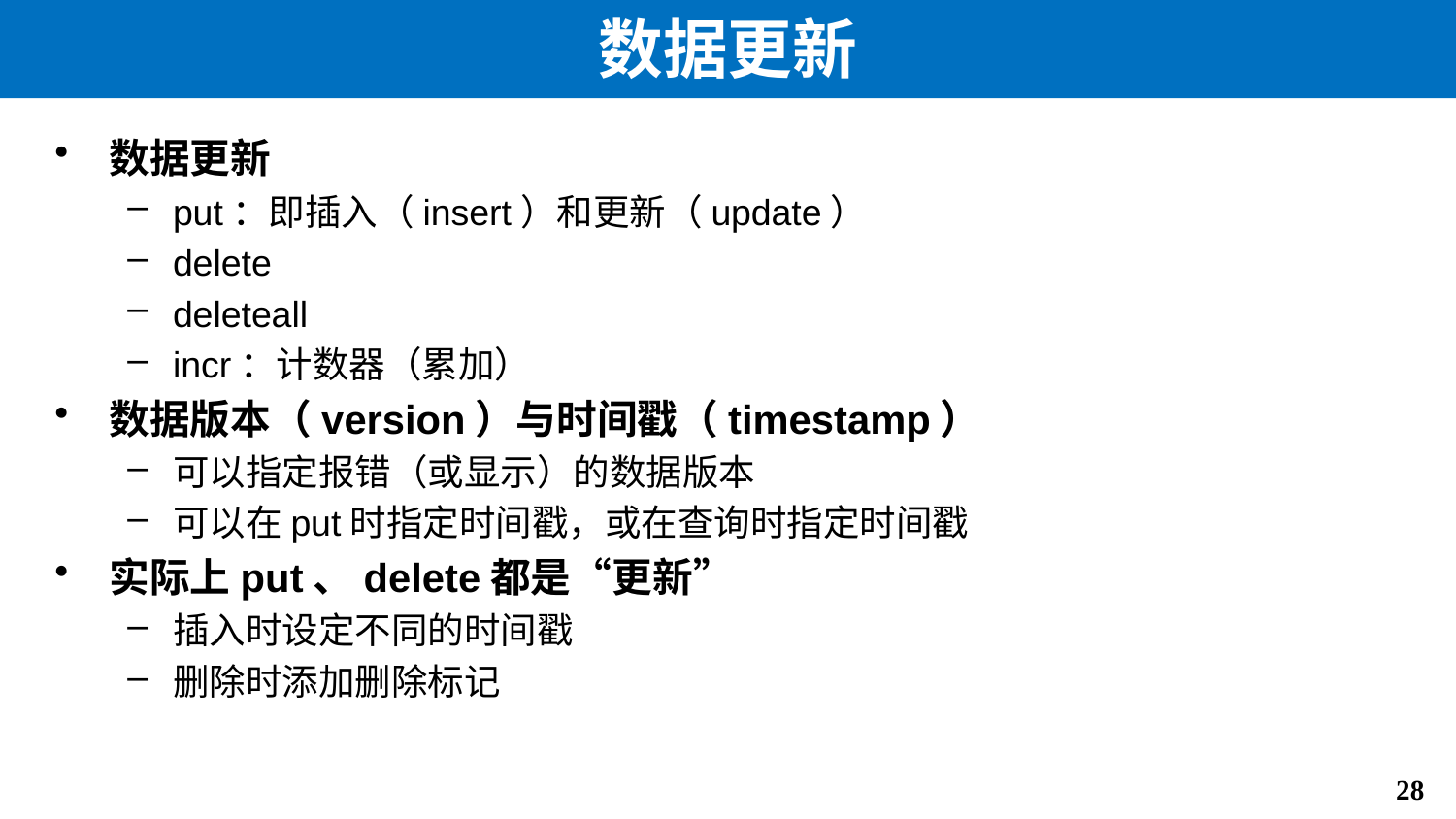

# 数据更新
数据更新
put：即插入（insert）和更新（update）
delete
deleteall
incr：计数器（累加）
数据版本（version）与时间戳（timestamp）
可以指定报错（或显示）的数据版本
可以在put时指定时间戳，或在查询时指定时间戳
实际上put、delete都是“更新”
插入时设定不同的时间戳
删除时添加删除标记